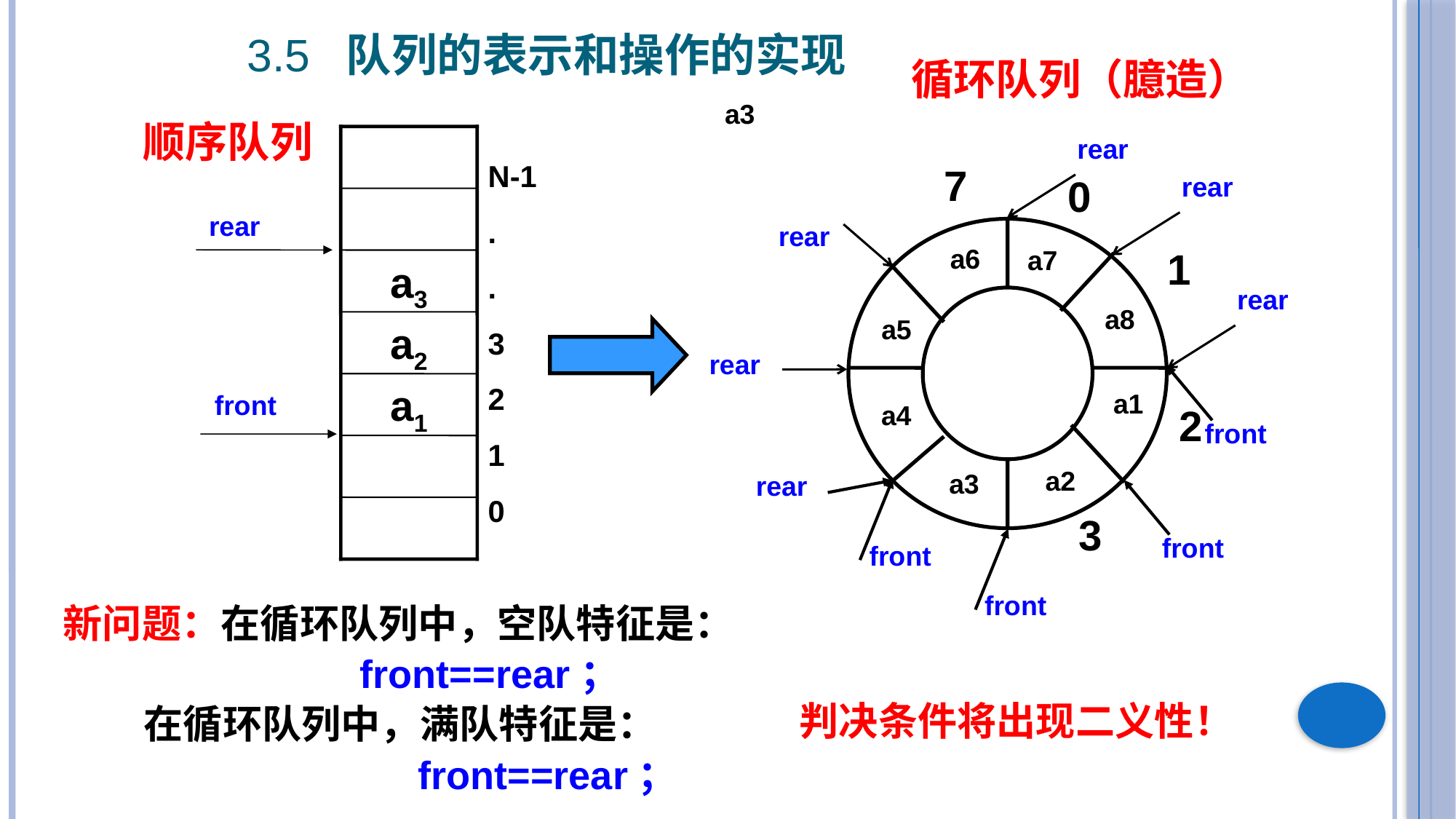

3.5  队列的表示和操作的实现
循环队列（臆造）
a3
顺序队列

N-1
.
.
3
2
1
0

rear

a3

a2

a1

front

rear
7
0
rear
rear

a6
1
a7
rear
a8
a5

rear

front
a1
a4
2
a2
a3
rear

front

front
3

front
新问题：在循环队列中，空队特征是：
front==rear；
        在循环队列中，满队特征是：
               front==rear；

    判决条件将出现二义性！